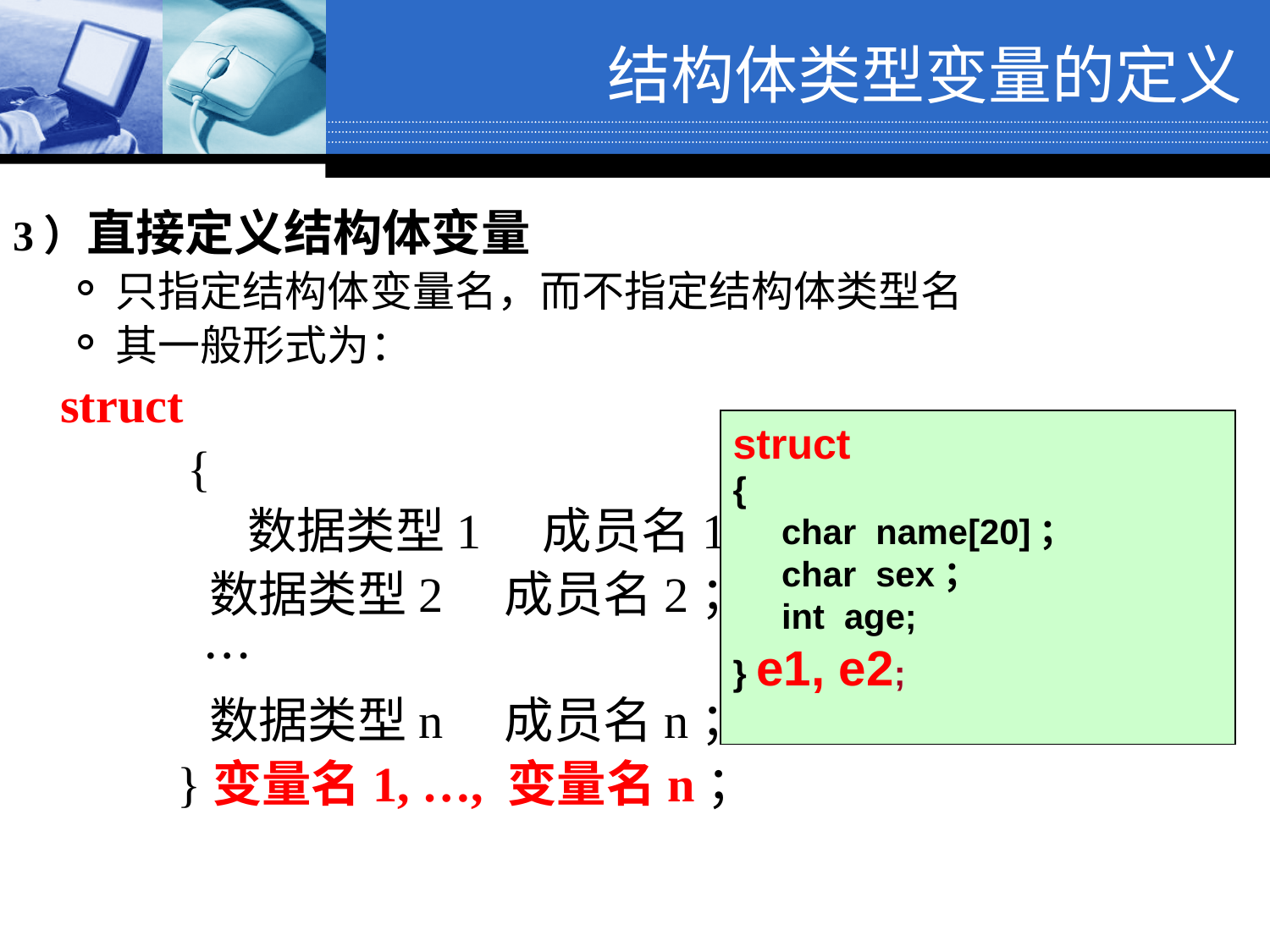

# 结构体类型变量的定义
3）直接定义结构体变量
只指定结构体变量名，而不指定结构体类型名
其一般形式为：
	struct
		{
	    	　 数据类型1　成员名1；
	      　  数据类型2　成员名2；
	　   　 …
	      　  数据类型n　成员名n；
	    　}变量名1, …, 变量名n；
struct
{
     char  name[20]；
     char  sex；
     int  age;
} e1, e2;